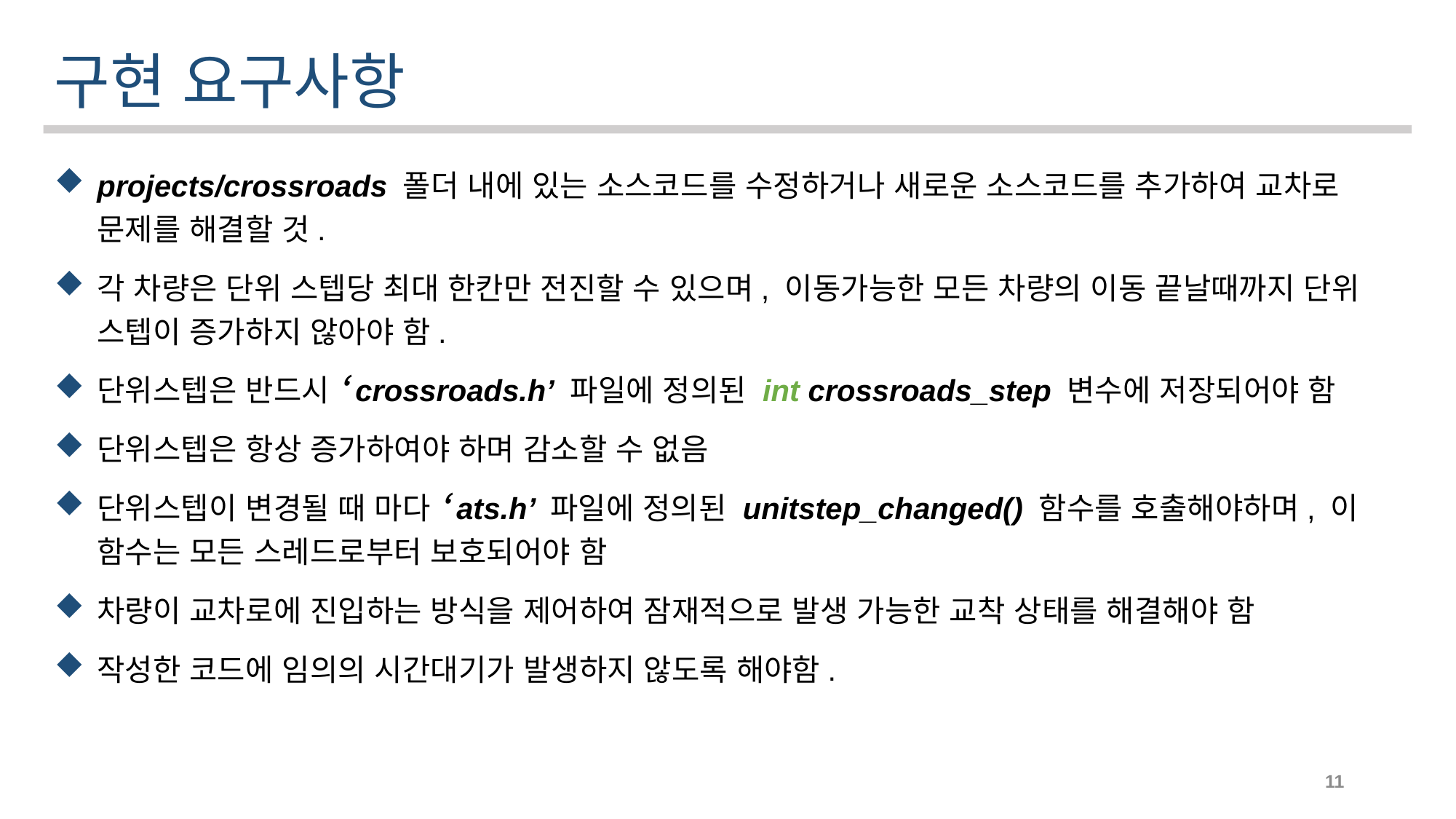

구현 요구사항
projects/crossroads 폴더 내에 있는 소스코드를 수정하거나 새로운 소스코드를 추가하여 교차로 문제를 해결할 것.
각 차량은 단위 스텝당 최대 한칸만 전진할 수 있으며, 이동가능한 모든 차량의 이동 끝날때까지 단위 스텝이 증가하지 않아야 함.
단위스텝은 반드시 ‘crossroads.h’ 파일에 정의된 int crossroads_step 변수에 저장되어야 함
단위스텝은 항상 증가하여야 하며 감소할 수 없음
단위스텝이 변경될 때 마다 ‘ats.h’ 파일에 정의된 unitstep_changed() 함수를 호출해야하며, 이 함수는 모든 스레드로부터 보호되어야 함
차량이 교차로에 진입하는 방식을 제어하여 잠재적으로 발생 가능한 교착 상태를 해결해야 함
작성한 코드에 임의의 시간대기가 발생하지 않도록 해야함.
11